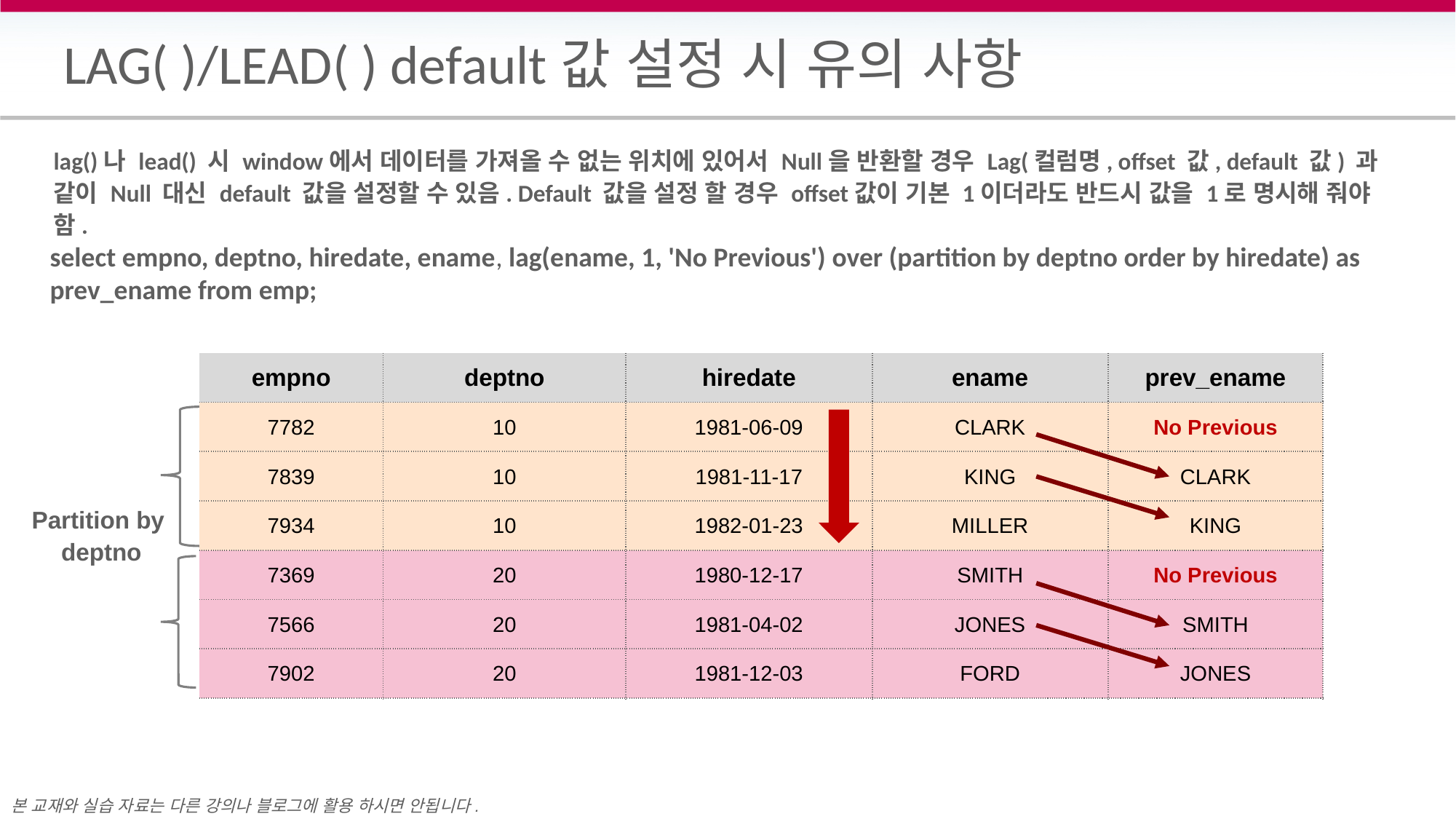

# LAG( )/LEAD( ) default값 설정 시 유의 사항
lag()나 lead() 시 window에서 데이터를 가져올 수 없는 위치에 있어서 Null을 반환할 경우 Lag(컬럼명, offset 값, default 값) 과 같이 Null 대신 default 값을 설정할 수 있음. Default 값을 설정 할 경우 offset값이 기본 1이더라도 반드시 값을 1로 명시해 줘야 함.
select empno, deptno, hiredate, ename, lag(ename, 1, 'No Previous') over (partition by deptno order by hiredate) as prev_ename from emp;
| empno | deptno | hiredate | ename | prev\_ename |
| --- | --- | --- | --- | --- |
| 7782 | 10 | 1981-06-09 | CLARK | No Previous |
| 7839 | 10 | 1981-11-17 | KING | CLARK |
| 7934 | 10 | 1982-01-23 | MILLER | KING |
| 7369 | 20 | 1980-12-17 | SMITH | No Previous |
| 7566 | 20 | 1981-04-02 | JONES | SMITH |
| 7902 | 20 | 1981-12-03 | FORD | JONES |

Partition by
deptno